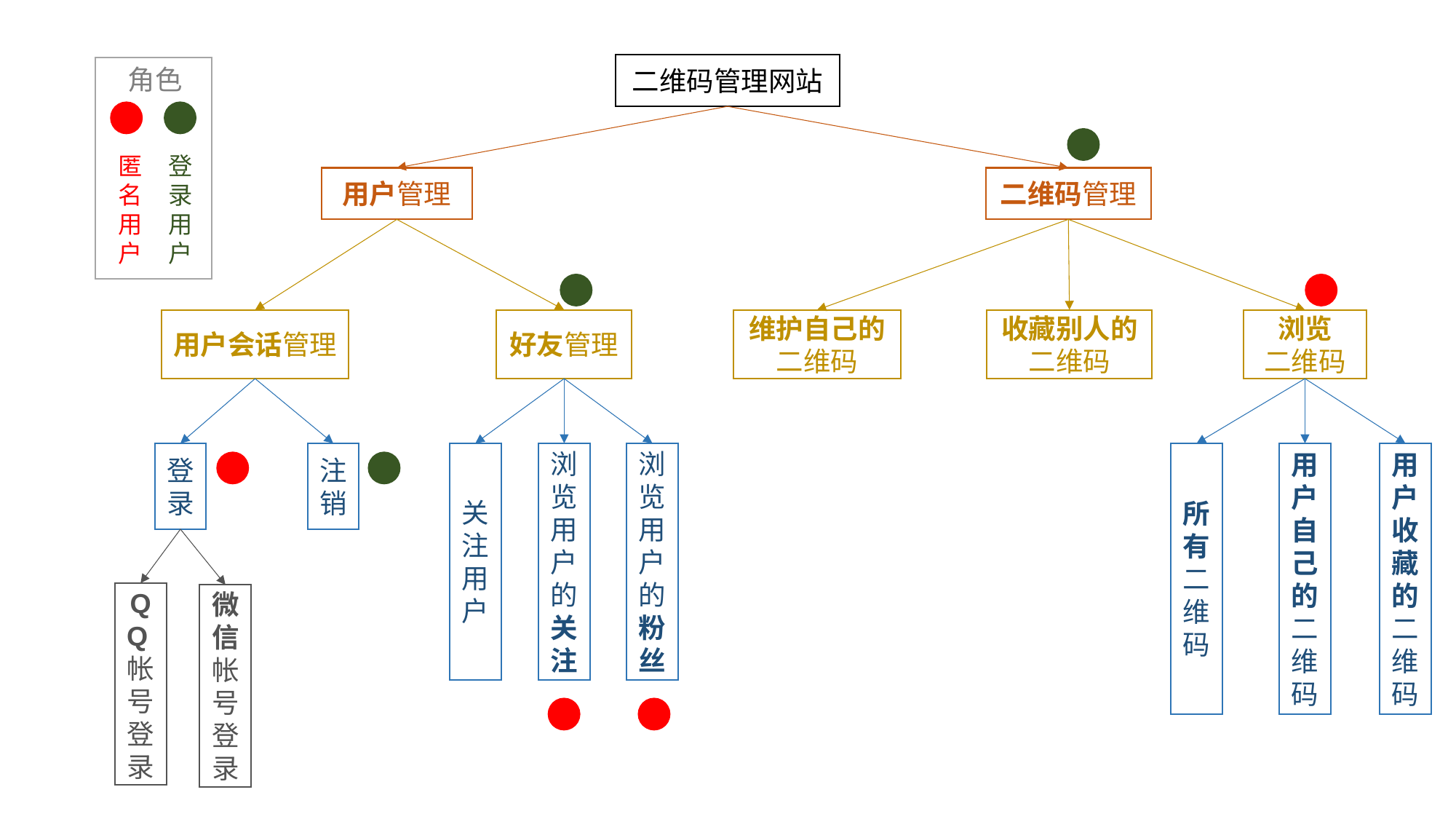

二维码管理网站

角色

匿名用户
登录用户
用户管理
二维码管理

用户会话管理
好友管理
维护自己的
二维码
收藏别人的
二维码
浏览
二维码
登录
注销
关注用户
浏览用户的关注
浏览用户的粉丝
所有二维码
用户自己的二维码
用户收藏的二维码

QQ帐号
登录
微信帐号登录